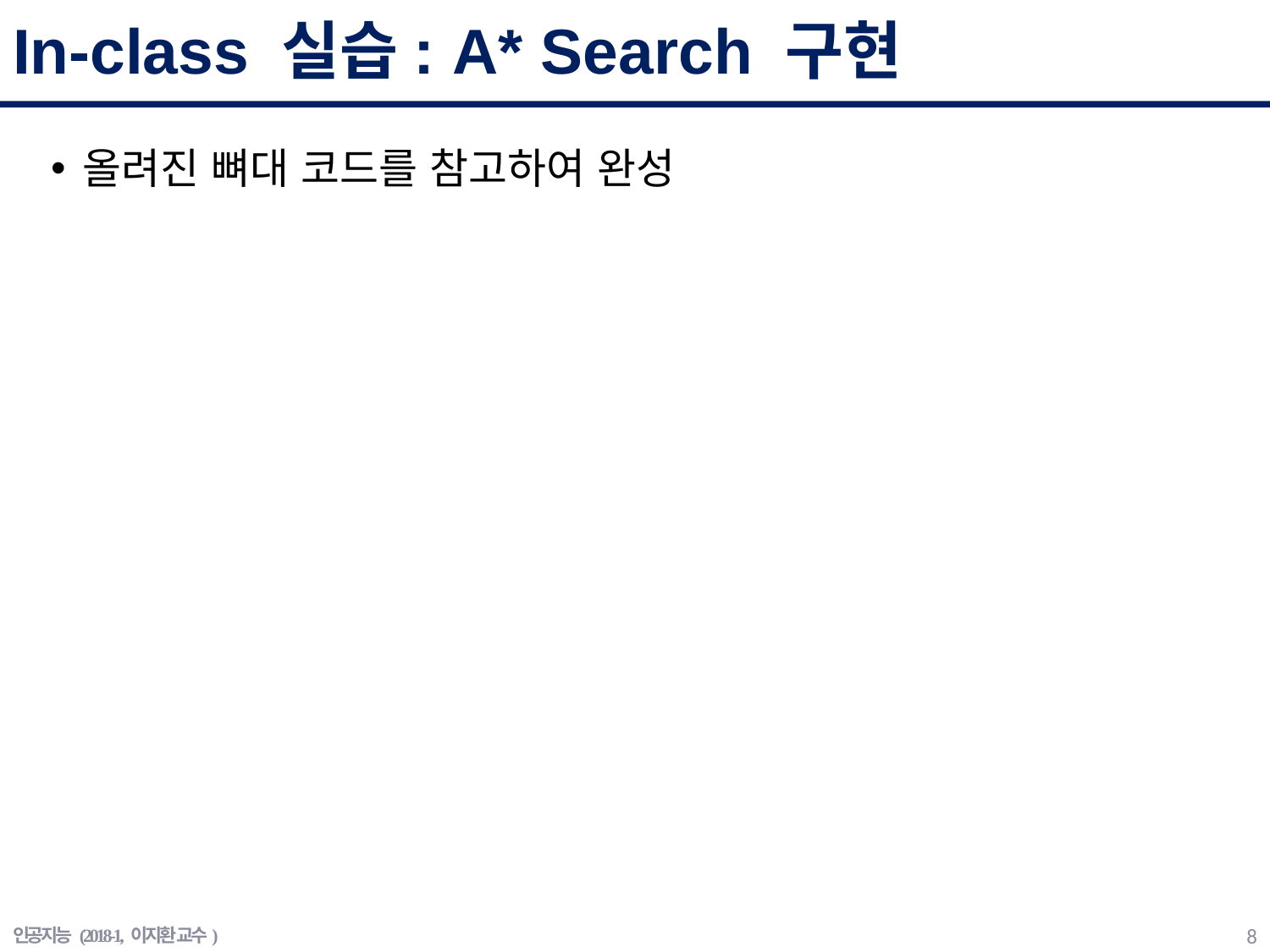

# In-class 실습: A* Search 구현
올려진 뼈대 코드를 참고하여 완성

인공지능 (2018-1, 이지환 교수)
8